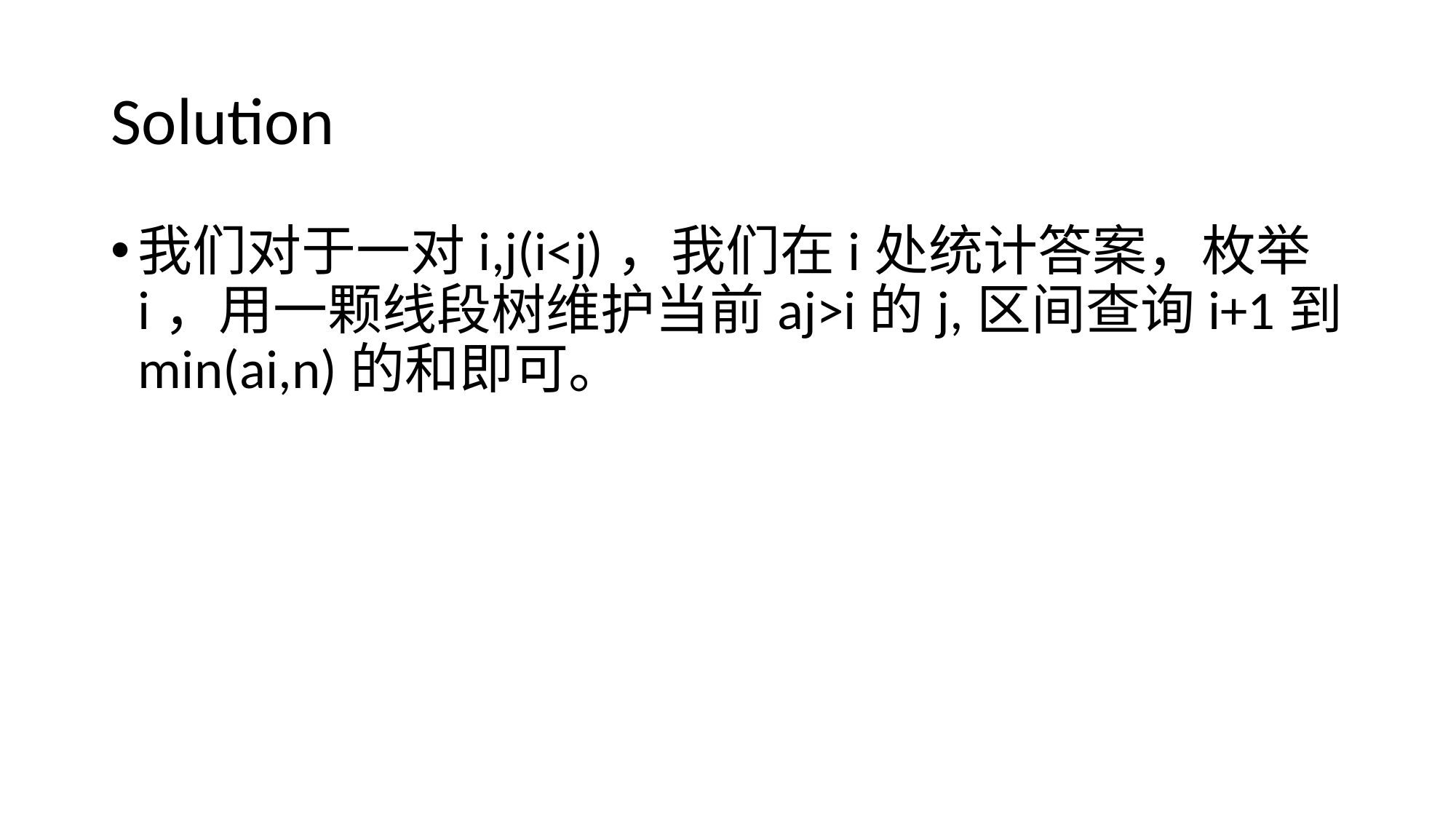

# Solution
我们对于一对i,j(i<j)，我们在i处统计答案，枚举i，用一颗线段树维护当前aj>i的j,区间查询i+1到min(ai,n)的和即可。